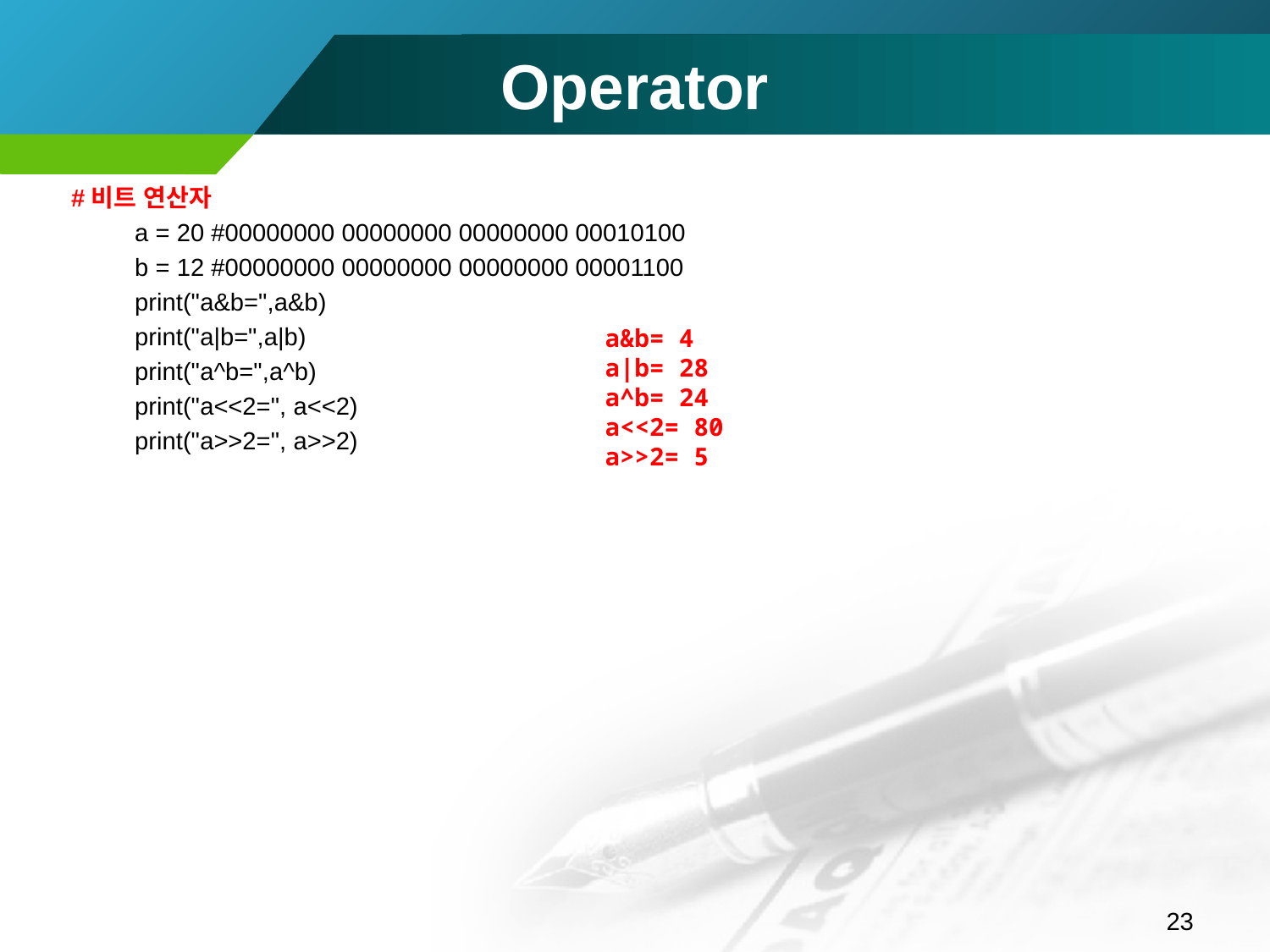

# Operator
#비트 연산자
a = 20 #00000000 00000000 00000000 00010100
b = 12 #00000000 00000000 00000000 00001100
print("a&b=",a&b)
print("a|b=",a|b)
print("a^b=",a^b)
print("a<<2=", a<<2)
print("a>>2=", a>>2)
﻿a&b= 4
a|b= 28
a^b= 24
a<<2= 80
a>>2= 5
23